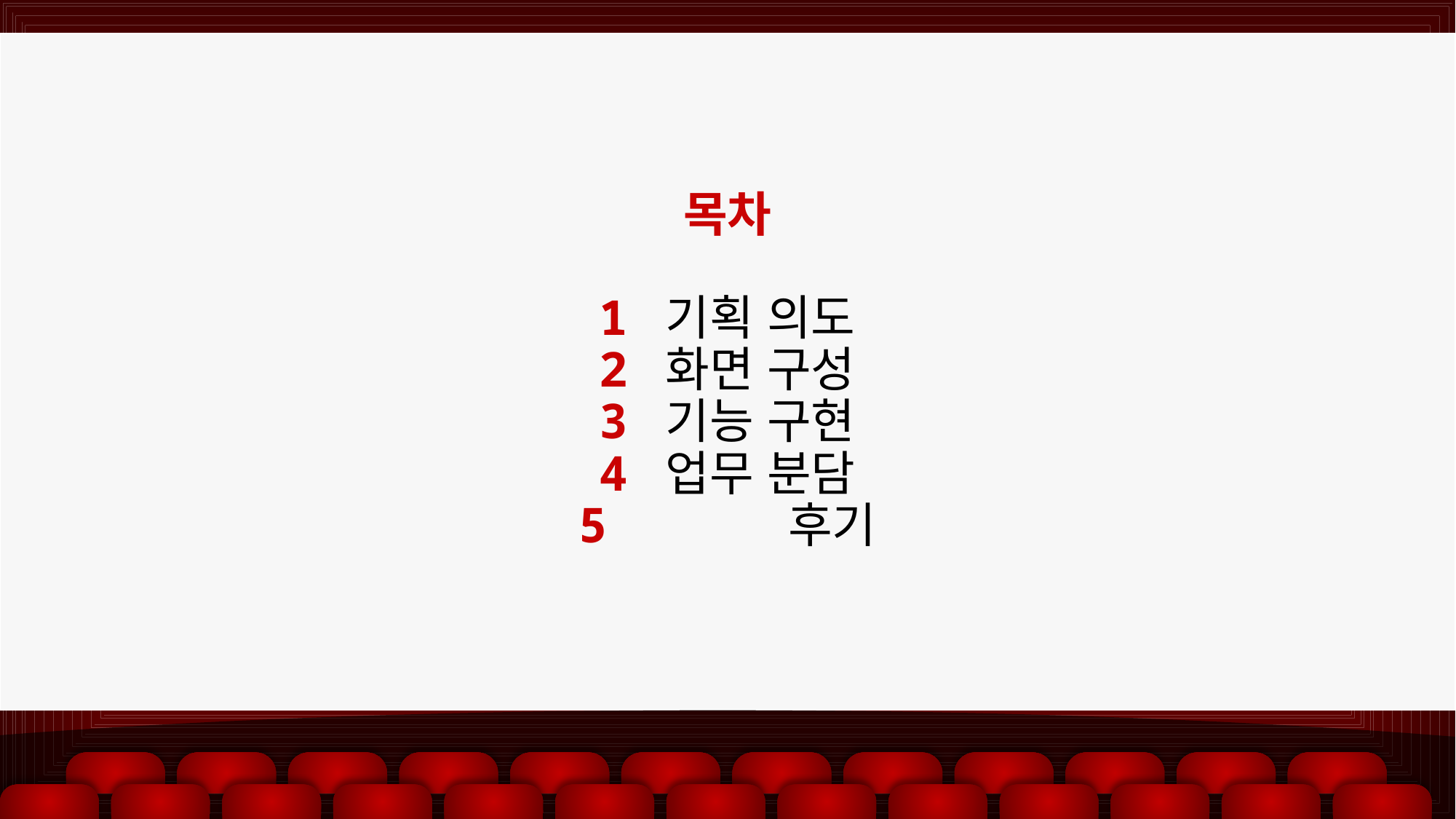

# 목차 1 기획 의도 2 화면 구성 3 기능 구현 4 업무 분담 5      후기